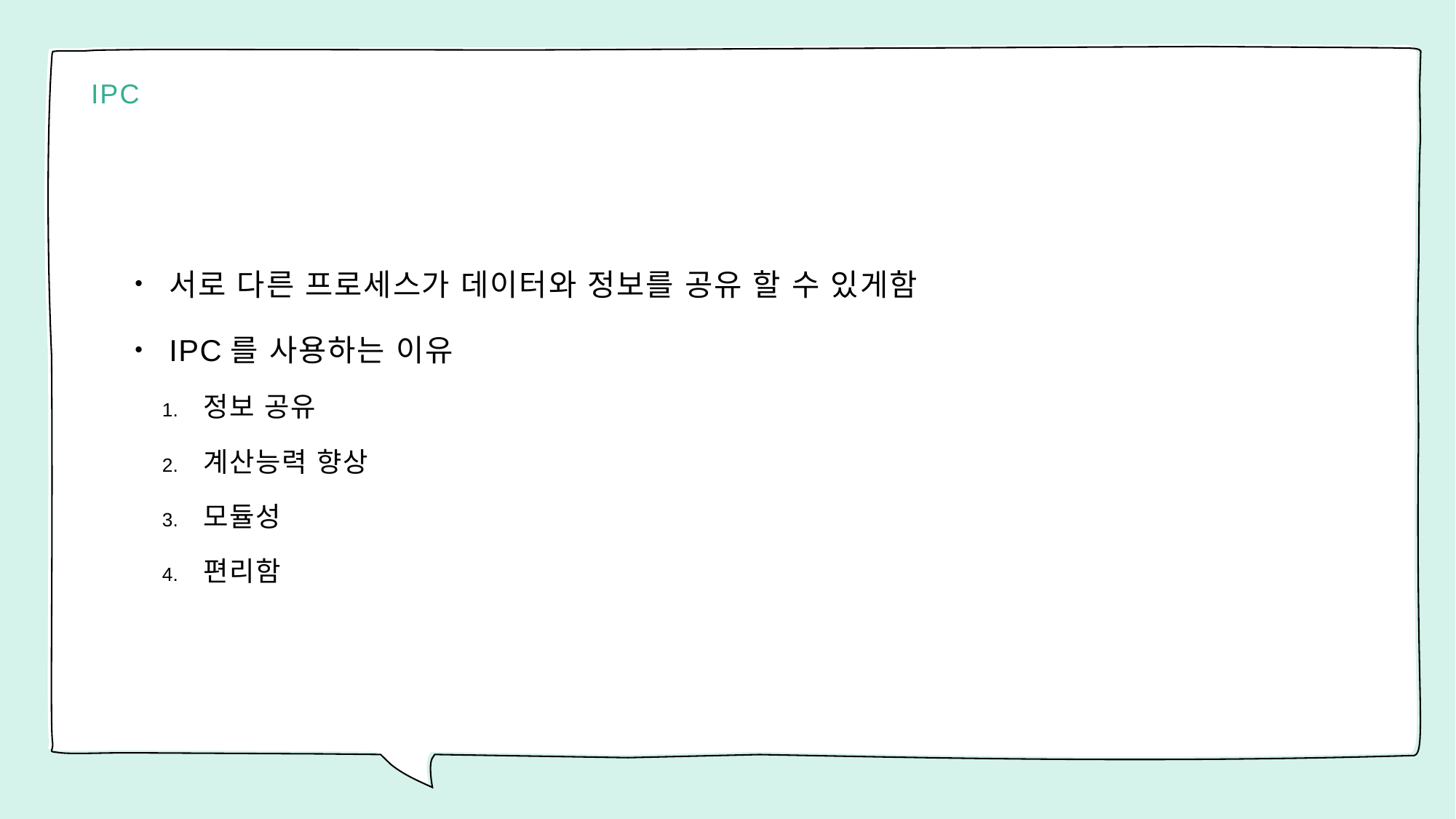

# IPC
서로 다른 프로세스가 데이터와 정보를 공유 할 수 있게함
IPC를 사용하는 이유
정보 공유
계산능력 향상
모듈성
편리함